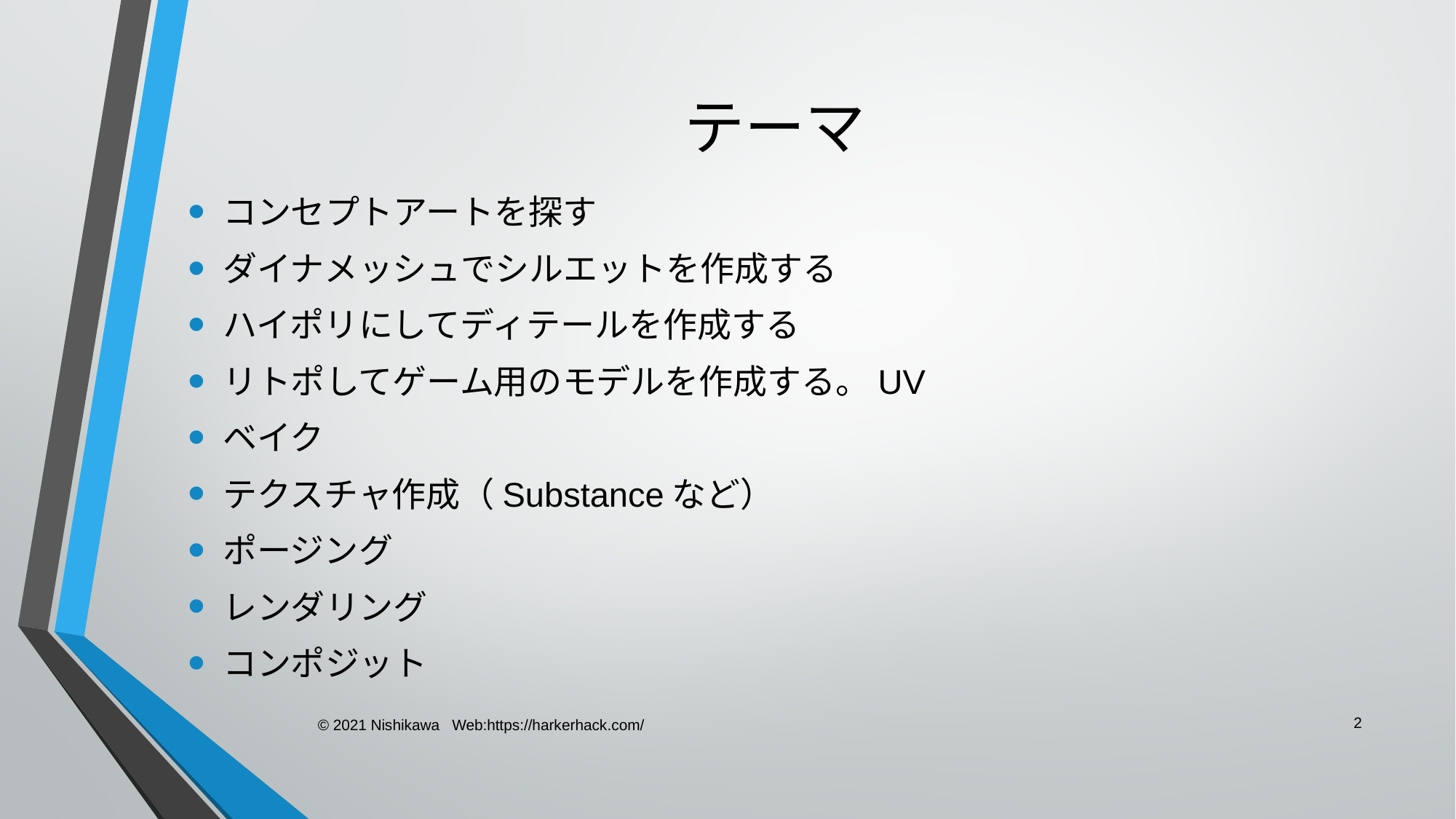

# テーマ
コンセプトアートを探す
ダイナメッシュでシルエットを作成する
ハイポリにしてディテールを作成する
リトポしてゲーム用のモデルを作成する。UV
ベイク
テクスチャ作成（Substanceなど）
ポージング
レンダリング
コンポジット
2
© 2021 Nishikawa   Web:https://harkerhack.com/